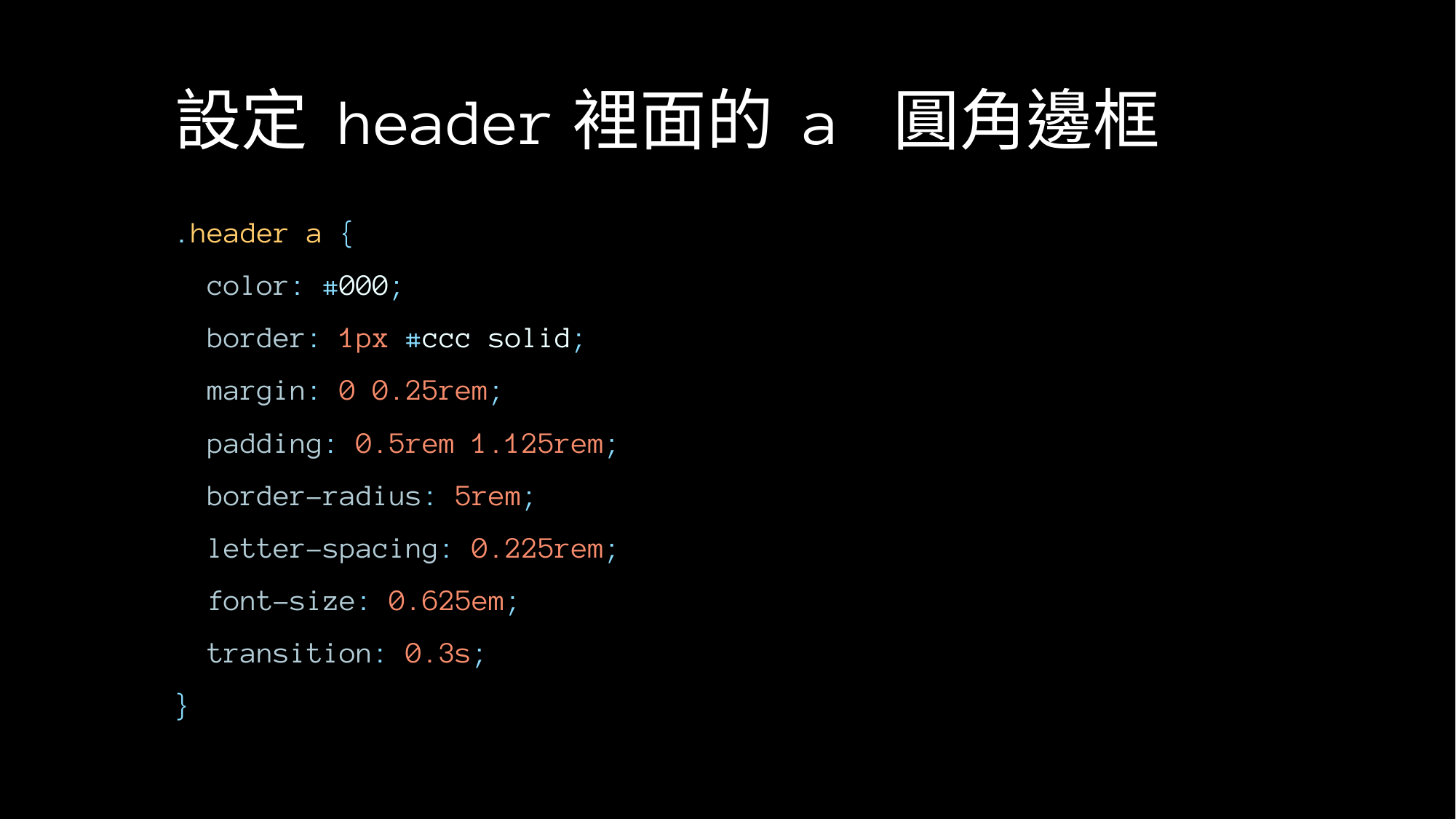

# 設定 header裡面的 a 圓角邊框
.header a {
  color: #000;
  border: 1px #ccc solid;
  margin: 0 0.25rem;
  padding: 0.5rem 1.125rem;
  border-radius: 5rem;
  letter-spacing: 0.225rem;
  font-size: 0.625em;
  transition: 0.3s;
}